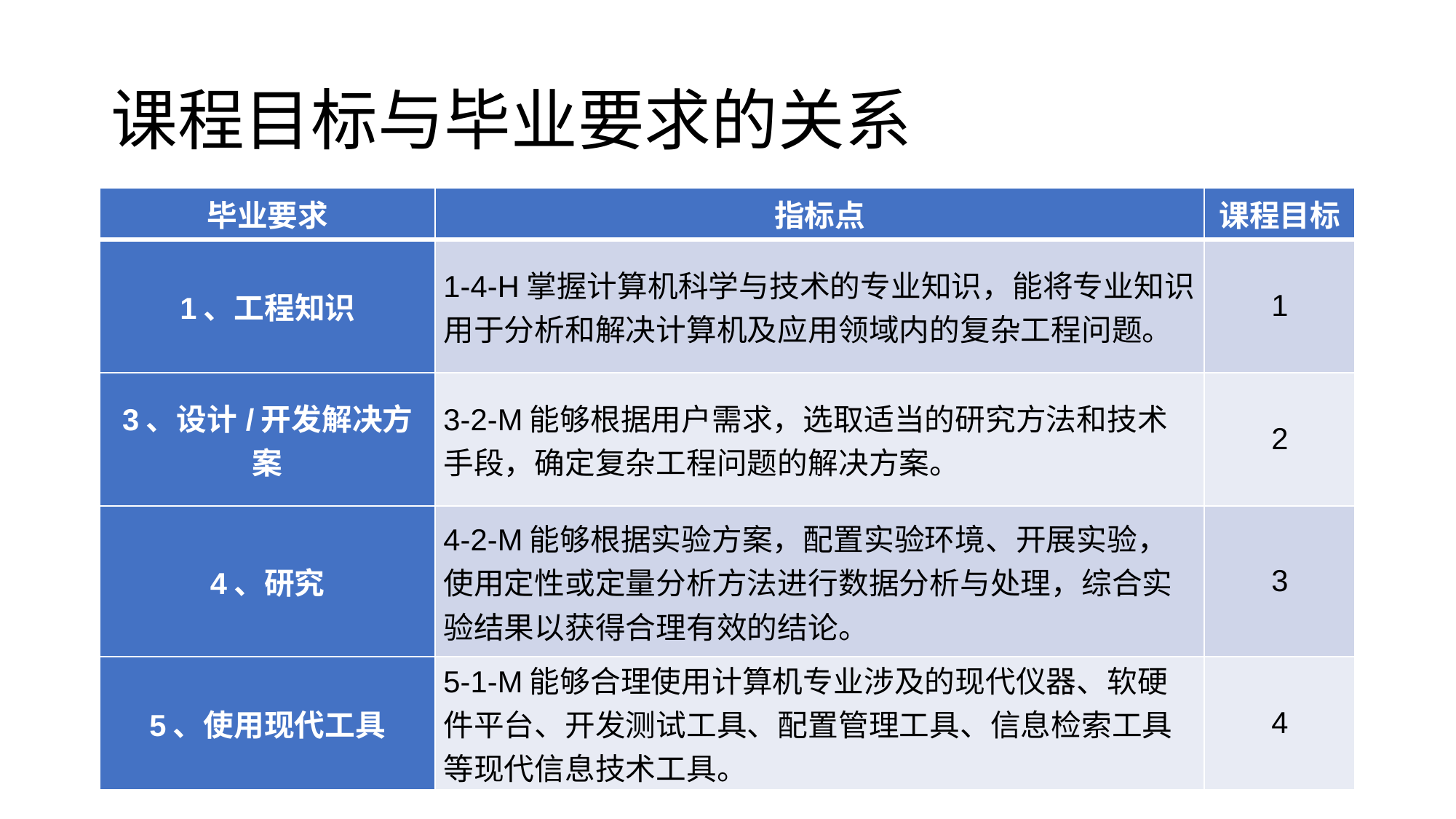

# 课程目标与毕业要求的关系
| 毕业要求 | 指标点 | 课程目标 |
| --- | --- | --- |
| 1、工程知识 | 1-4-H掌握计算机科学与技术的专业知识，能将专业知识用于分析和解决计算机及应用领域内的复杂工程问题。 | 1 |
| 3、设计/开发解决方案 | 3-2-M能够根据用户需求，选取适当的研究方法和技术手段，确定复杂工程问题的解决方案。 | 2 |
| 4、研究 | 4-2-M能够根据实验方案，配置实验环境、开展实验，使用定性或定量分析方法进行数据分析与处理，综合实验结果以获得合理有效的结论。 | 3 |
| 5、使用现代工具 | 5-1-M能够合理使用计算机专业涉及的现代仪器、软硬件平台、开发测试工具、配置管理工具、信息检索工具等现代信息技术工具。 | 4 |